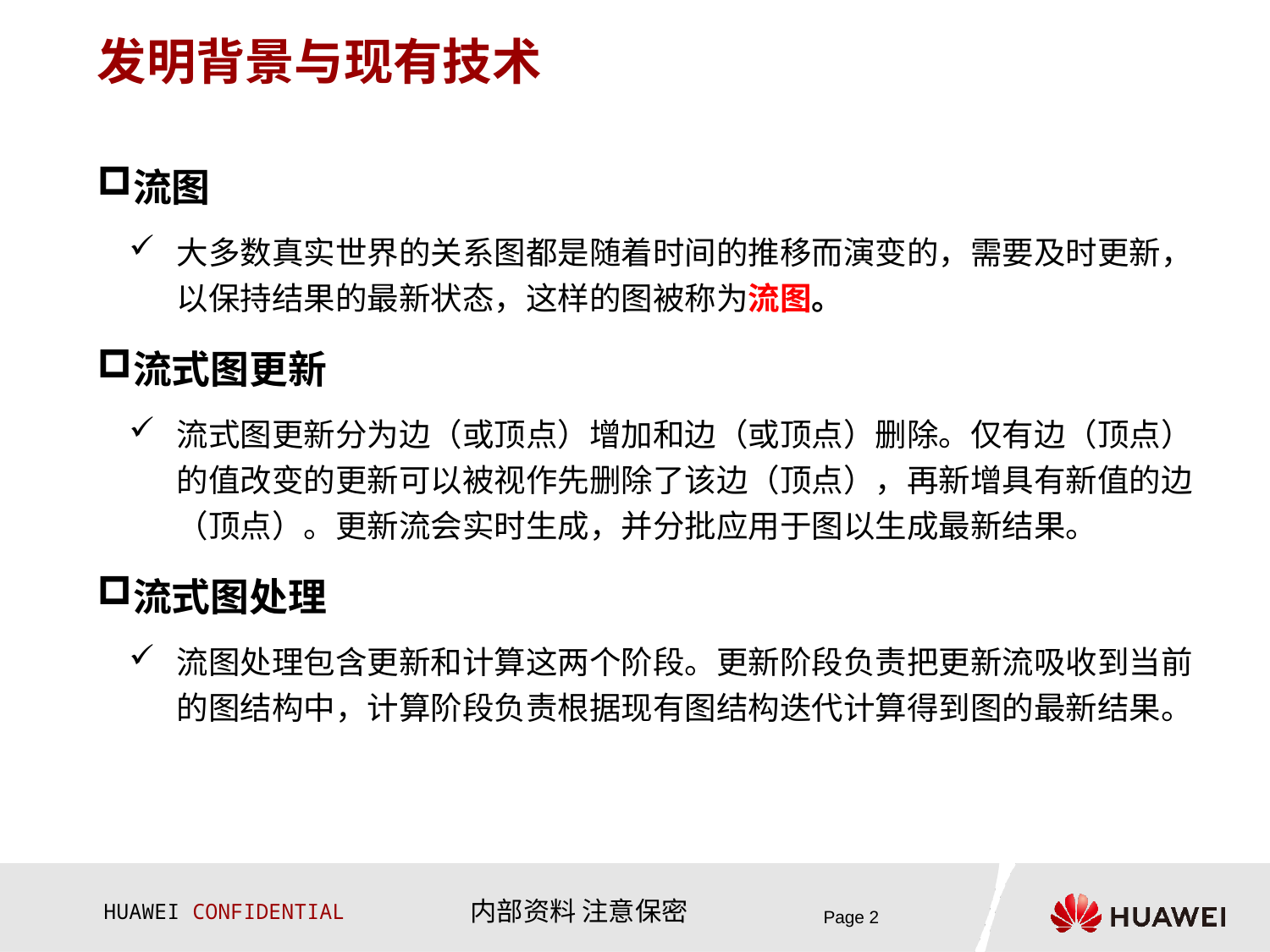

# 发明背景与现有技术
流图

大多数真实世界的关系图都是随着时间的推移而演变的，需要及时更新，以保持结果的最新状态，这样的图被称为流图。
流式图更新

流式图更新分为边（或顶点）增加和边（或顶点）删除。仅有边（顶点）的值改变的更新可以被视作先删除了该边（顶点），再新增具有新值的边（顶点）。更新流会实时生成，并分批应用于图以生成最新结果。
流式图处理
流图处理包含更新和计算这两个阶段。更新阶段负责把更新流吸收到当前的图结构中，计算阶段负责根据现有图结构迭代计算得到图的最新结果。

Page 2